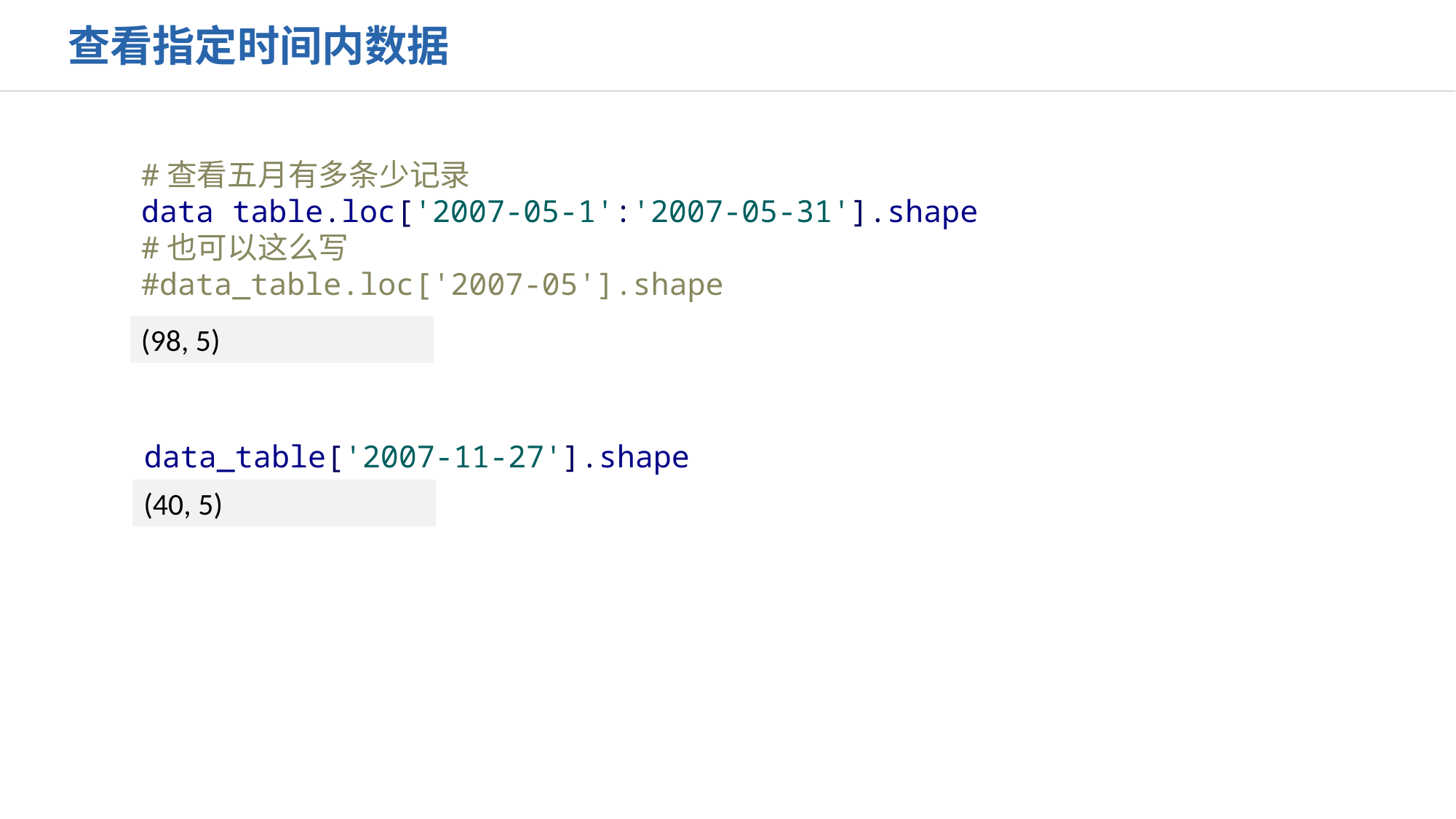

查看指定时间内数据

#查看五月有多条少记录
data_table.loc['2007-05-1':'2007-05-31'].shape
#也可以这么写
#data_table.loc['2007-05'].shape
(98, 5)
data_table['2007-11-27'].shape
(40, 5)